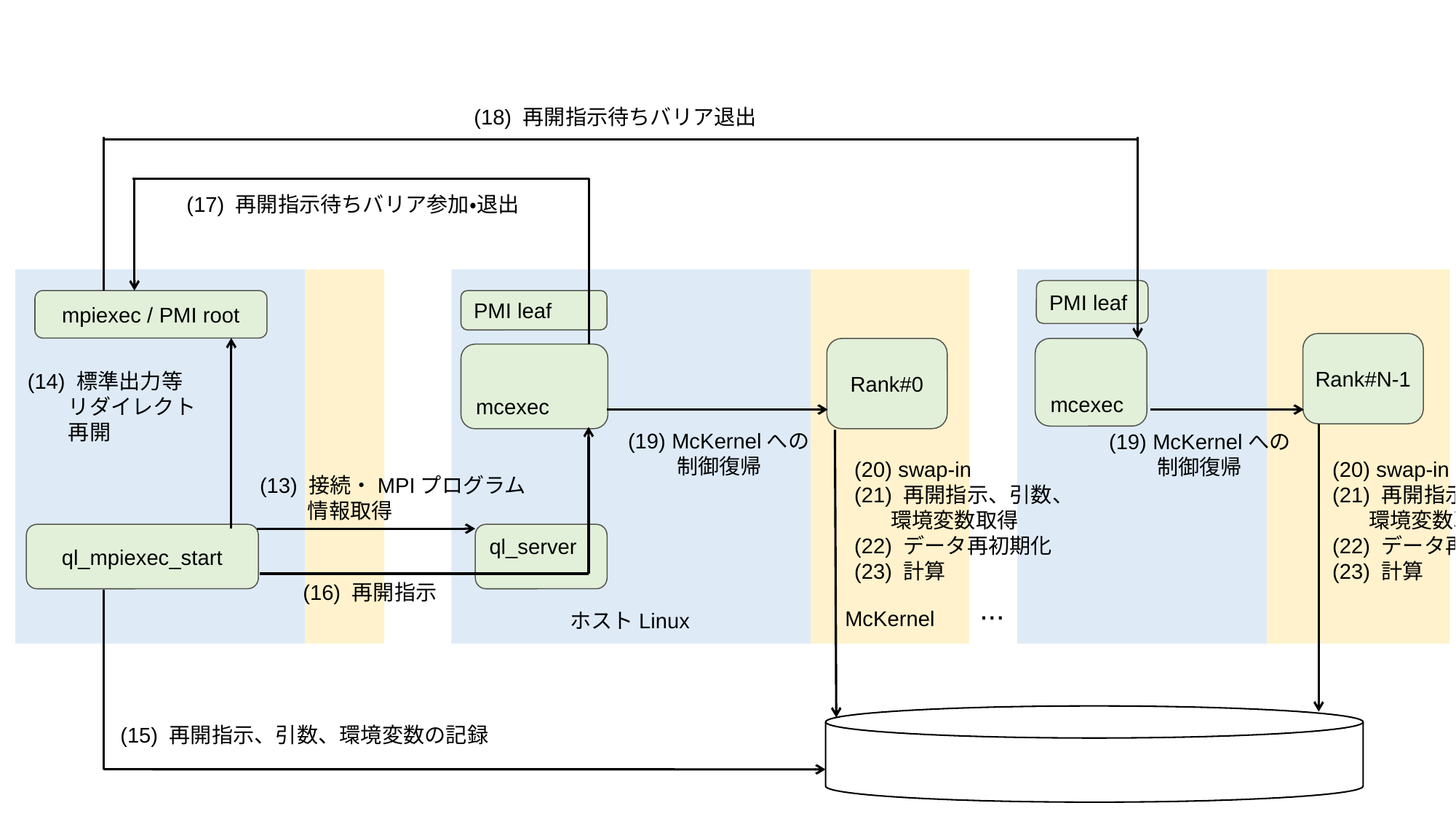

(18) 再開指示待ちバリア退出
(17) 再開指示待ちバリア参加・退出

PMI leaf
mpiexec / PMI root
PMI leaf
Rank#N-1
Rank#0
mcexec
mcexec
(14) 標準出力等
リダイレクト
再開
(19) McKernelへの制御復帰
(19) McKernelへの制御復帰
(20) swap-in
(21) 再開指示、引数、環境変数取得
(22) データ再初期化
(23) 計算
(20) swap-in
(21) 再開指示、引数、環境変数取得
(22) データ再初期化
(23) 計算
(13) 接続・MPIプログラム
情報取得
ql_mpiexec_start
ql_server
(16) 再開指示
...
McKernel
ホストLinux

(15) 再開指示、引数、環境変数の記録